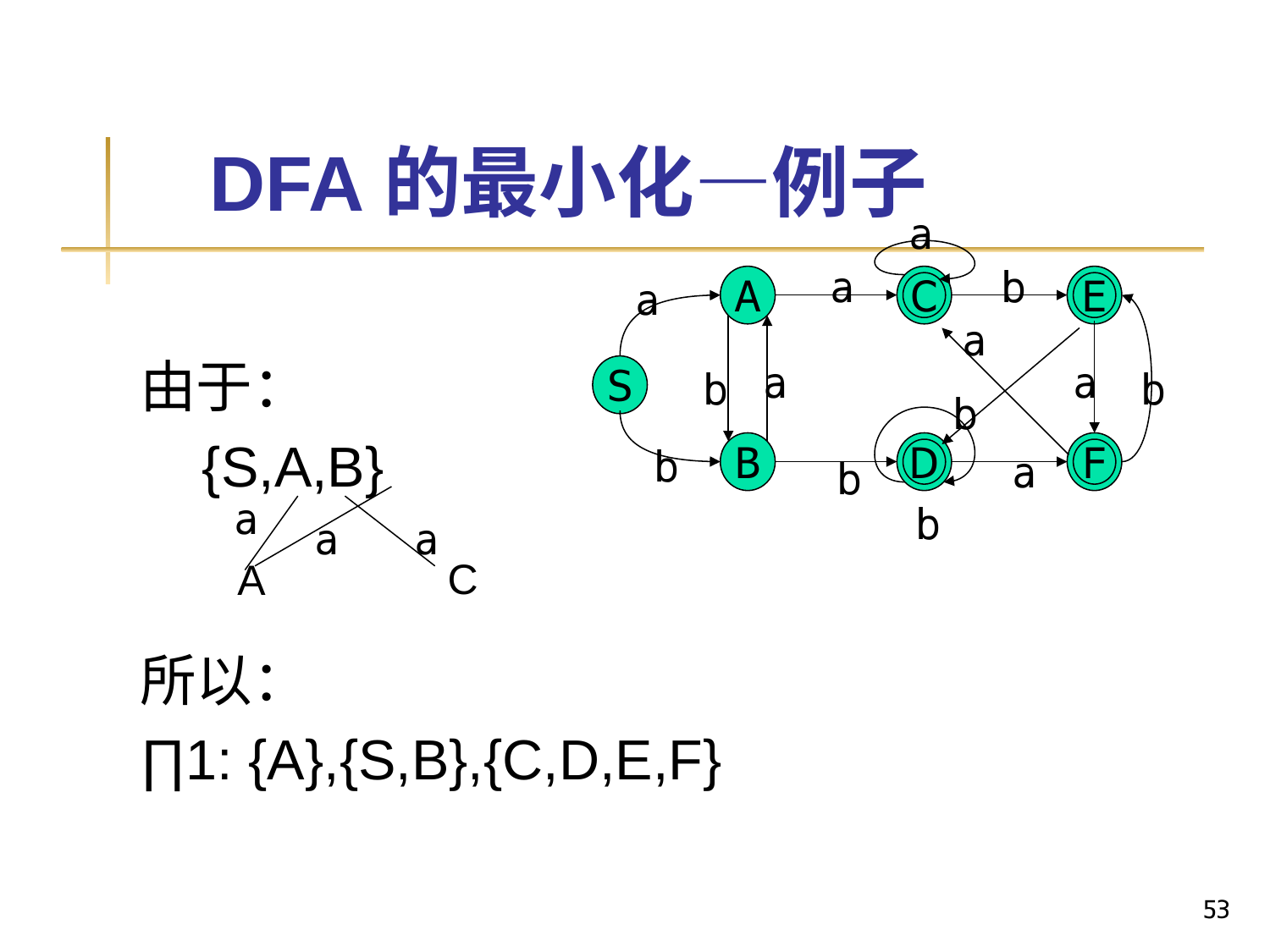

# DFA的最小化—例子
a
a
b
A

C

E
a
a
a
a
S
b
b
b
B

D

F
b
a
b
b

由于：
    {S,A,B}
所以：
∏1: {A},{S,B},{C,D,E,F}

a

a
a
C
A
53